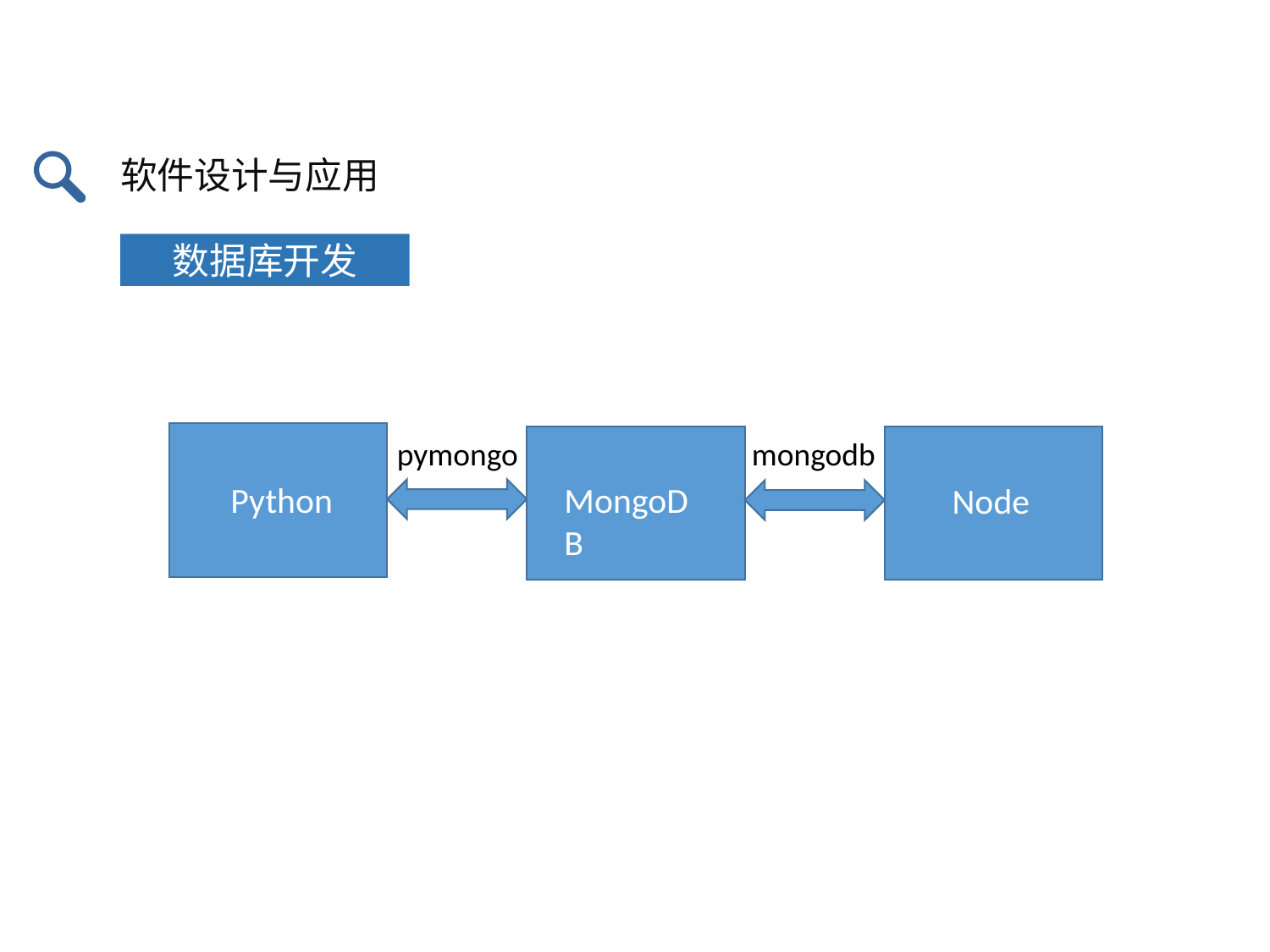

软件设计与应用
数据库开发

pymongo
mongodb
Python
MongoDB
Node